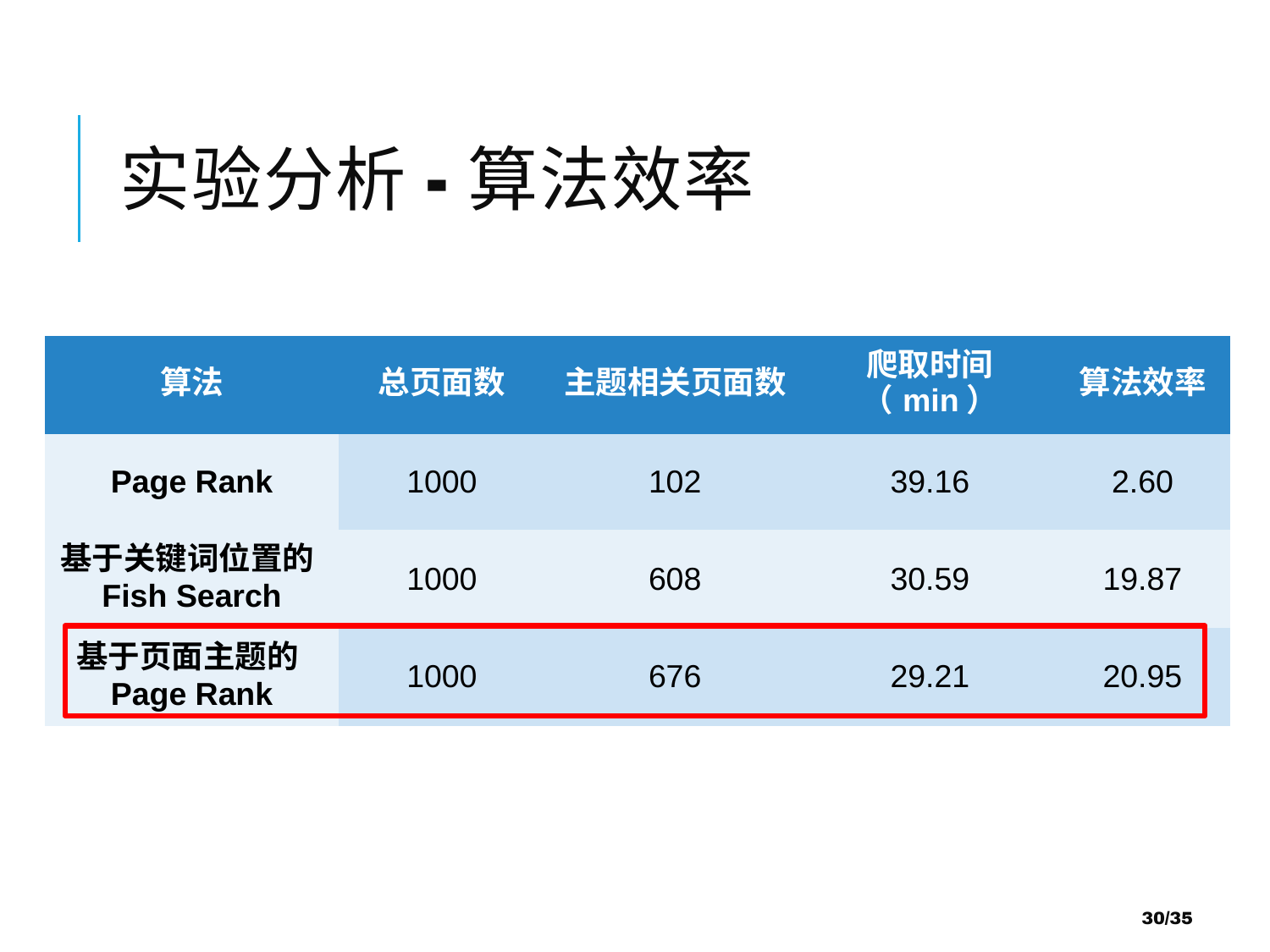

# 实验分析-算法效率
| 算法 | 总页面数 | 主题相关页面数 | 爬取时间（min） | 算法效率 |
| --- | --- | --- | --- | --- |
| Page Rank | 1000 | 102 | 39.16 | 2.60 |
| 基于关键词位置的Fish Search | 1000 | 608 | 30.59 | 19.87 |
| 基于页面主题的Page Rank | 1000 | 676 | 29.21 | 20.95 |

30/35